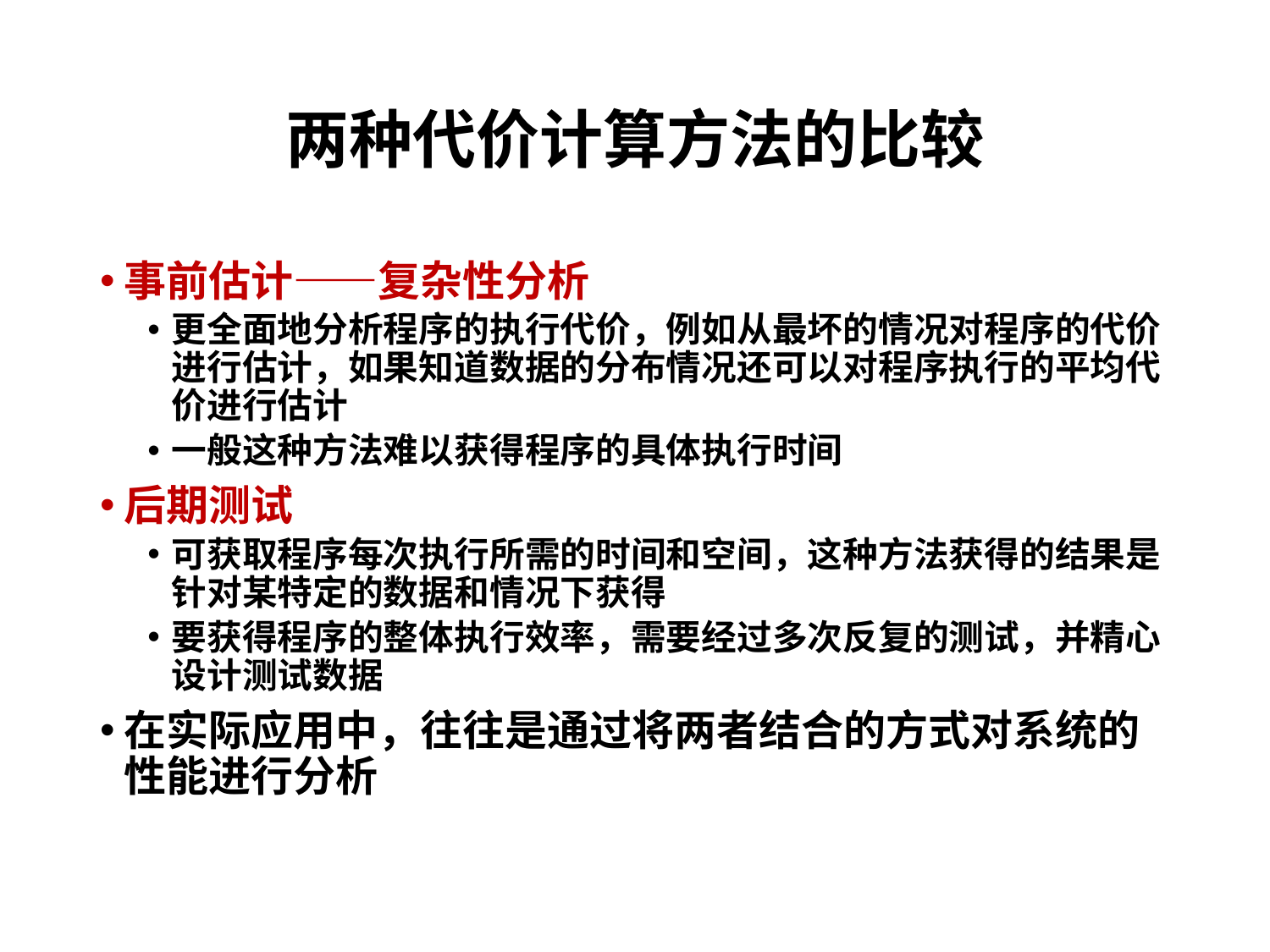

# 两种代价计算方法的比较
事前估计——复杂性分析
更全面地分析程序的执行代价，例如从最坏的情况对程序的代价进行估计，如果知道数据的分布情况还可以对程序执行的平均代价进行估计
一般这种方法难以获得程序的具体执行时间
后期测试
可获取程序每次执行所需的时间和空间，这种方法获得的结果是针对某特定的数据和情况下获得
要获得程序的整体执行效率，需要经过多次反复的测试，并精心设计测试数据
在实际应用中，往往是通过将两者结合的方式对系统的性能进行分析